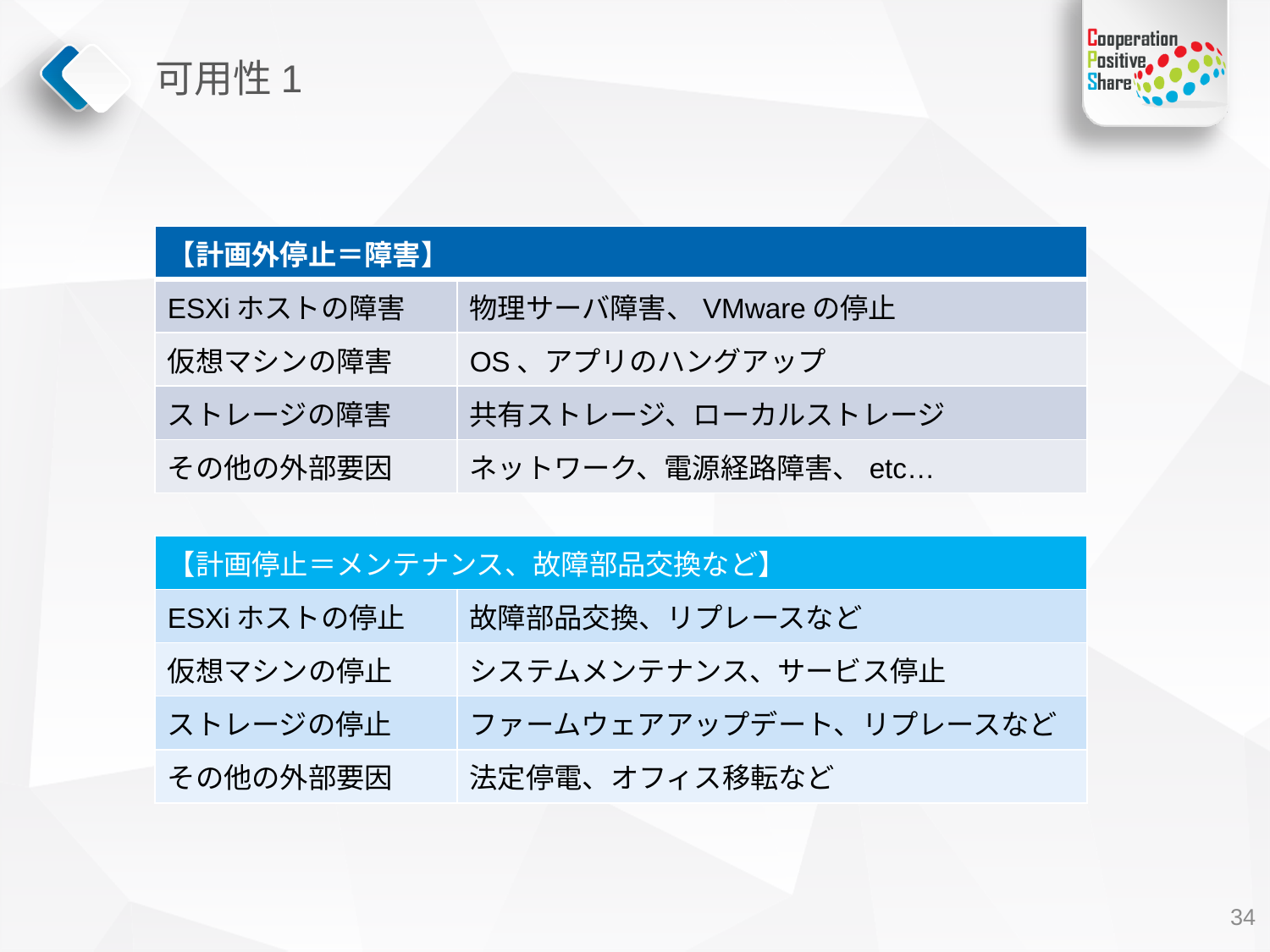

# 可用性1
| 【計画外停止＝障害】 |  |
| --- | --- |
| ESXiホストの障害 | 物理サーバ障害、VMwareの停止 |
| 仮想マシンの障害 | OS、アプリのハングアップ |
| ストレージの障害 | 共有ストレージ、ローカルストレージ |
| その他の外部要因 | ネットワーク、電源経路障害、etc… |
| 【計画停止＝メンテナンス、故障部品交換など】 |  |
| --- | --- |
| ESXiホストの停止 | 故障部品交換、リプレースなど |
| 仮想マシンの停止 | システムメンテナンス、サービス停止 |
| ストレージの停止 | ファームウェアアップデート、リプレースなど |
| その他の外部要因 | 法定停電、オフィス移転など |
34